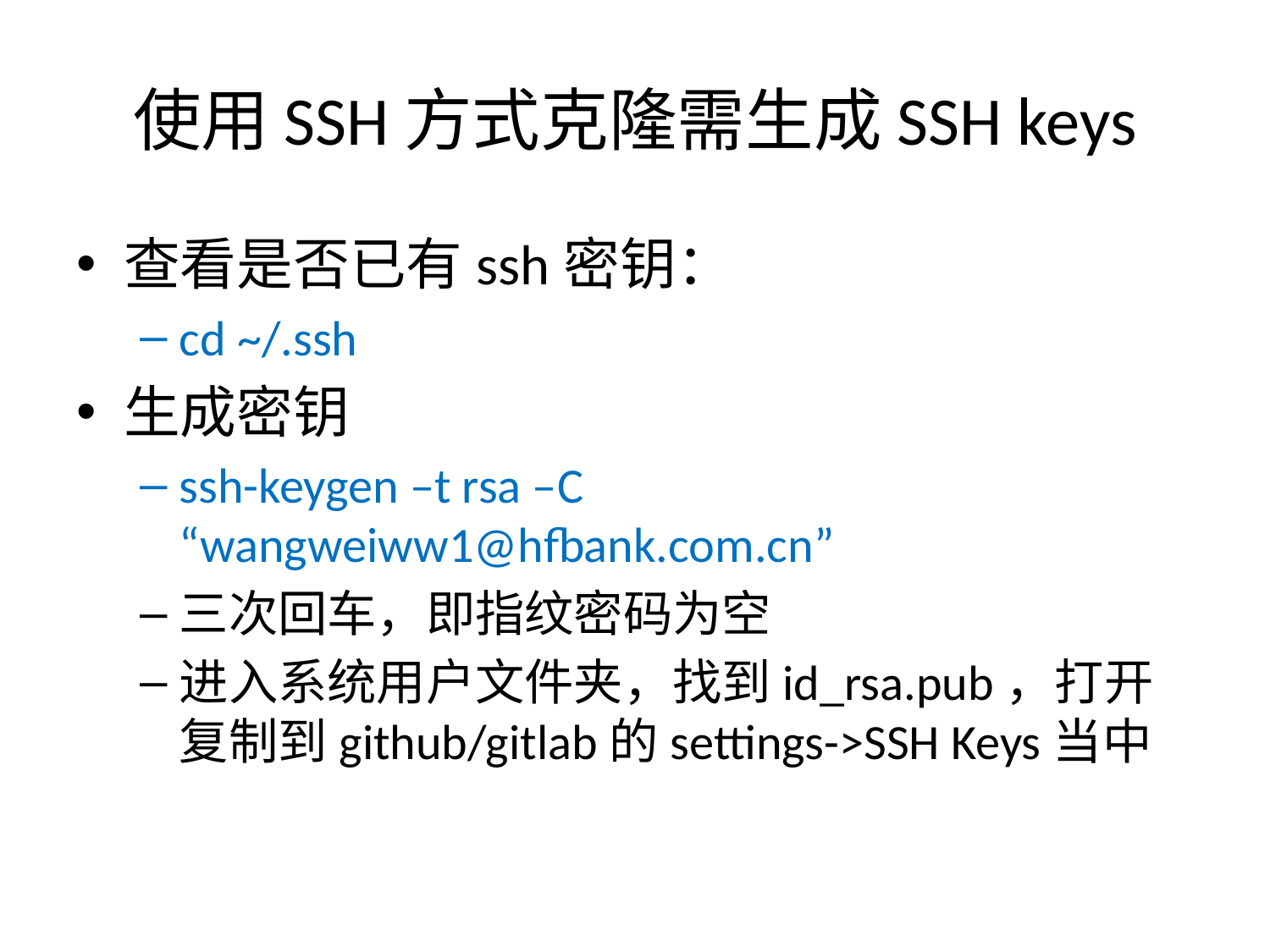

# 使用SSH方式克隆需生成SSH keys
查看是否已有ssh密钥：
cd ~/.ssh
生成密钥
ssh-keygen –t rsa –C “wangweiww1@hfbank.com.cn”
三次回车，即指纹密码为空
进入系统用户文件夹，找到id_rsa.pub，打开复制到github/gitlab的settings->SSH Keys当中